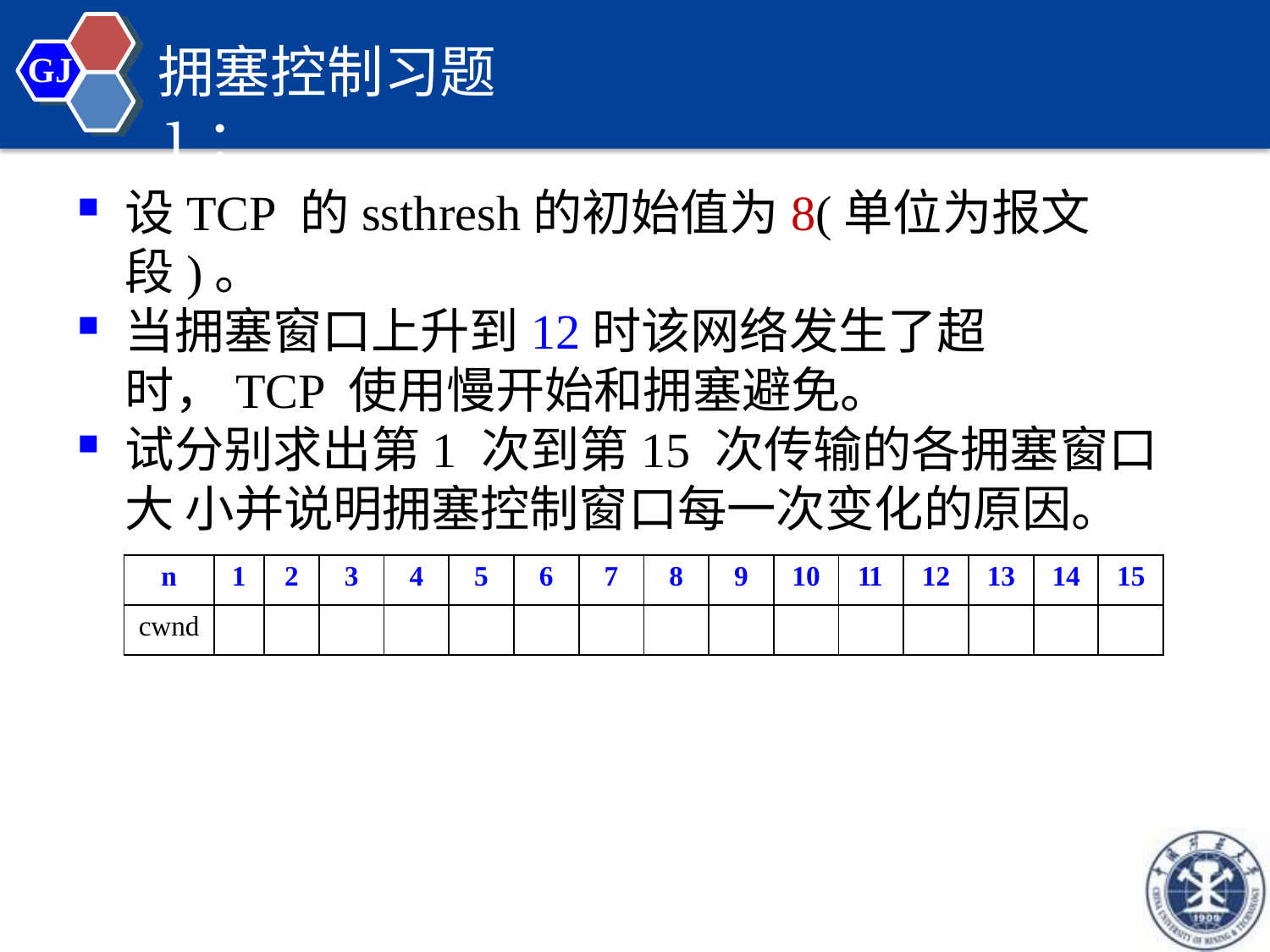

# 拥塞控制习题1：
GJ
设TCP 的ssthresh的初始值为8(单位为报文段)。
当拥塞窗口上升到12时该网络发生了超时，TCP 使用慢开始和拥塞避免。
试分别求出第1 次到第15 次传输的各拥塞窗口大 小并说明拥塞控制窗口每一次变化的原因。
| n | 1 | 2 | 3 | 4 | 5 | 6 | 7 | 8 | 9 | 10 | 11 | 12 | 13 | 14 | 15 |
| --- | --- | --- | --- | --- | --- | --- | --- | --- | --- | --- | --- | --- | --- | --- | --- |
| cwnd |  |  |  |  |  |  |  |  |  |  |  |  |  |  |  |